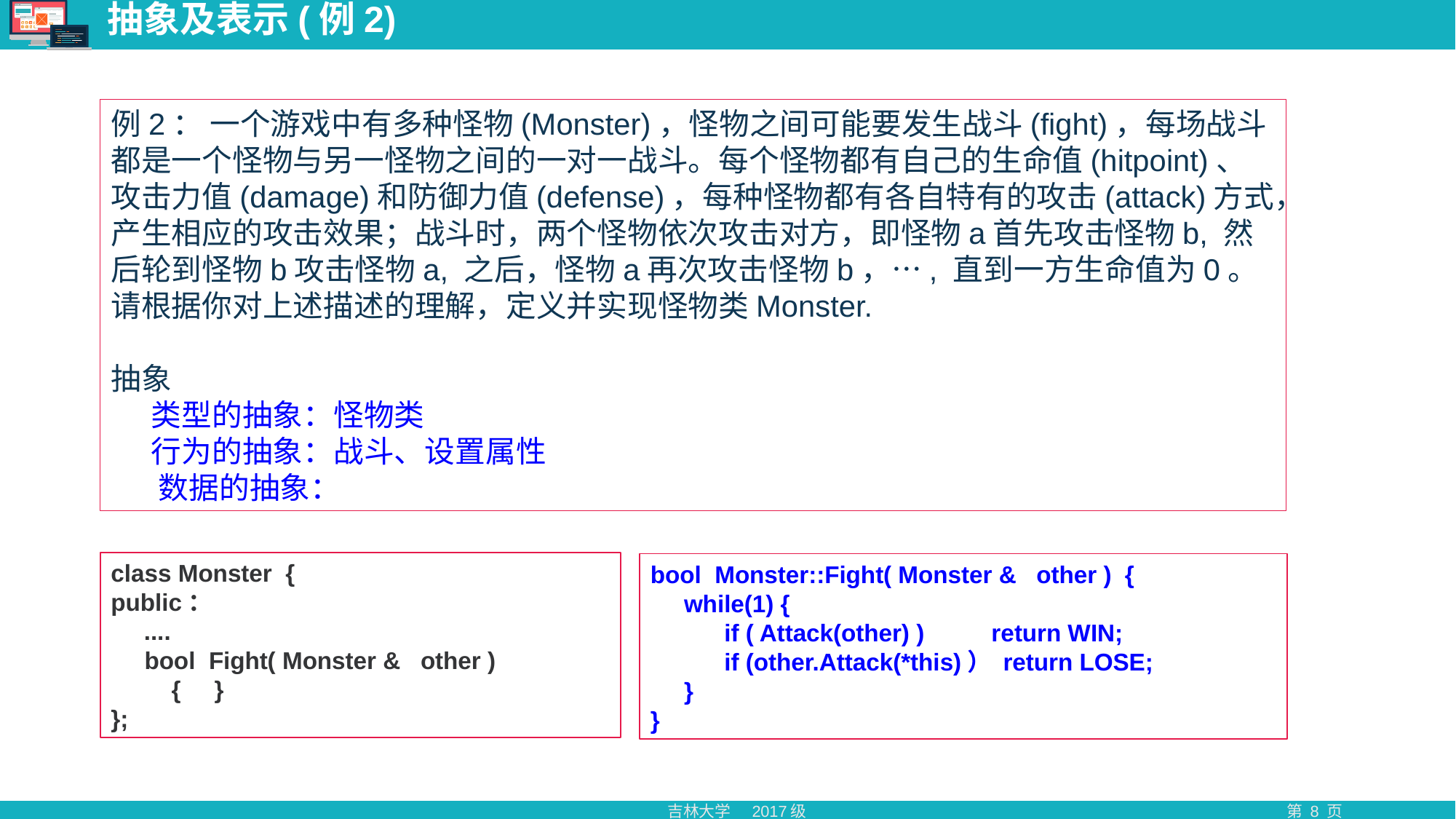

# 抽象及表示(例2)
例2： 一个游戏中有多种怪物(Monster)，怪物之间可能要发生战斗(fight)，每场战斗都是一个怪物与另一怪物之间的一对一战斗。每个怪物都有自己的生命值(hitpoint)、攻击力值(damage)和防御力值(defense)，每种怪物都有各自特有的攻击(attack)方式，产生相应的攻击效果；战斗时，两个怪物依次攻击对方，即怪物a首先攻击怪物b, 然后轮到怪物b攻击怪物a, 之后，怪物a再次攻击怪物b，…, 直到一方生命值为0。
请根据你对上述描述的理解，定义并实现怪物类Monster.
抽象
      类型的抽象：怪物类
      行为的抽象：战斗、设置属性
      数据的抽象：
class Monster  {
public：
     ....
     bool  Fight( Monster &   other )
         {     }
};
bool  Monster::Fight( Monster &   other )  {
     while(1) {
           if ( Attack(other) )          return WIN;
           if (other.Attack(*this)） return LOSE;
     }
}